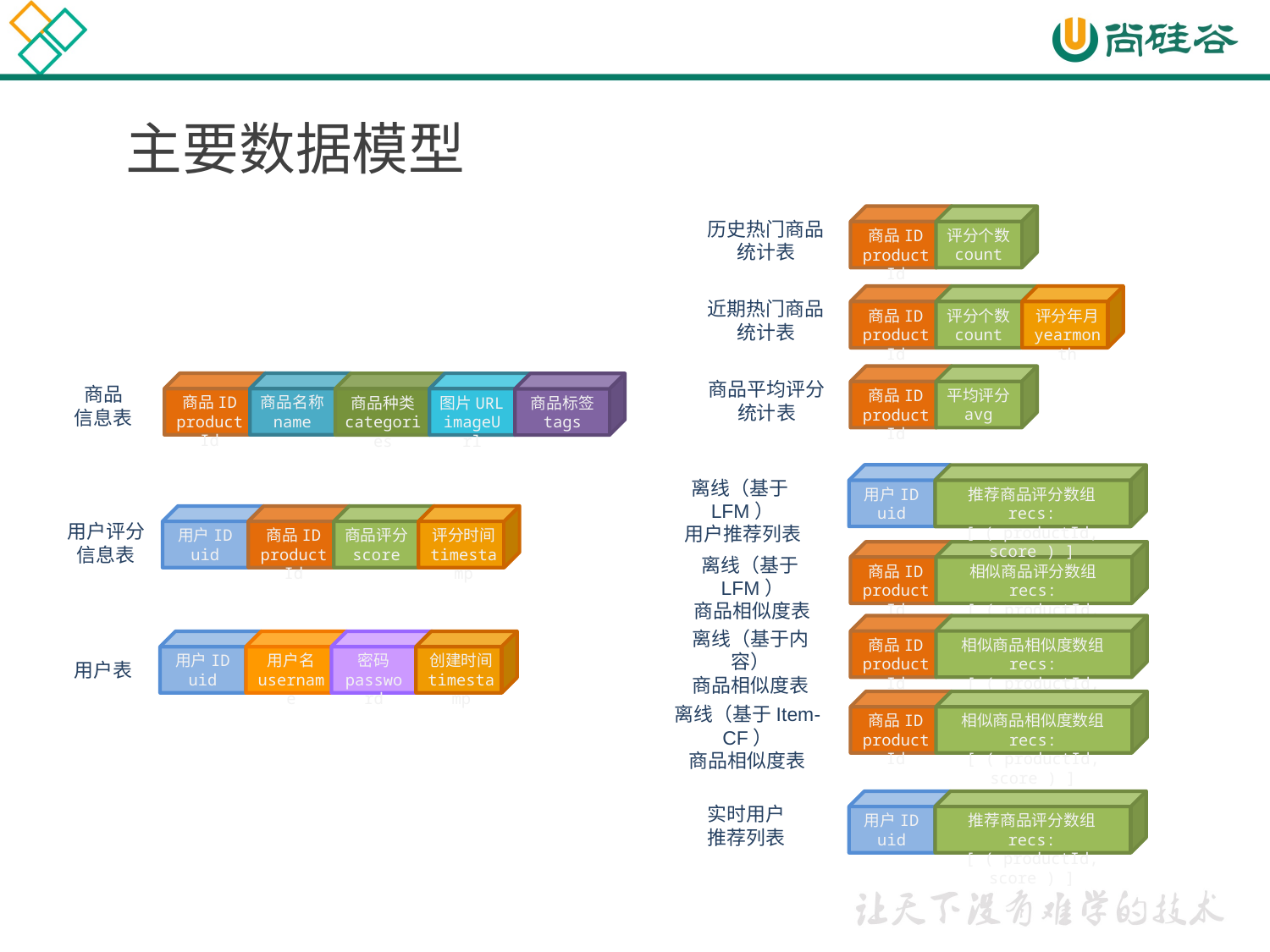

主要数据模型

商品ID
productId

评分个数
count
历史热门商品
统计表

商品ID
productId

评分个数
count

评分年月
yearmonth
近期热门商品
统计表

商品ID
productId

平均评分
avg
商品平均评分
统计表

商品ID
productId

商品名称
name

商品种类
categories

图片URL
imageUrl

商品标签
tags
商品
信息表

用户ID
uid

推荐商品评分数组
recs:[ ( productId, score ) ]
离线（基于LFM）
用户推荐列表

用户ID
uid

商品ID
productId

商品评分
score

评分时间
timestamp
用户评分
信息表

商品ID
productId

相似商品评分数组
recs:[ ( productId, score ) ]
离线（基于LFM）
商品相似度表

商品ID
productId

相似商品相似度数组
recs:[ ( productId, score ) ]
离线（基于内容）
商品相似度表

用户ID
uid

用户名
username

密码
password

创建时间
timestamp
用户表

商品ID
productId

相似商品相似度数组
recs:[ ( productId, score ) ]
离线（基于Item-CF）
商品相似度表

用户ID
uid

推荐商品评分数组
recs:[ ( productId, score ) ]
实时用户
推荐列表